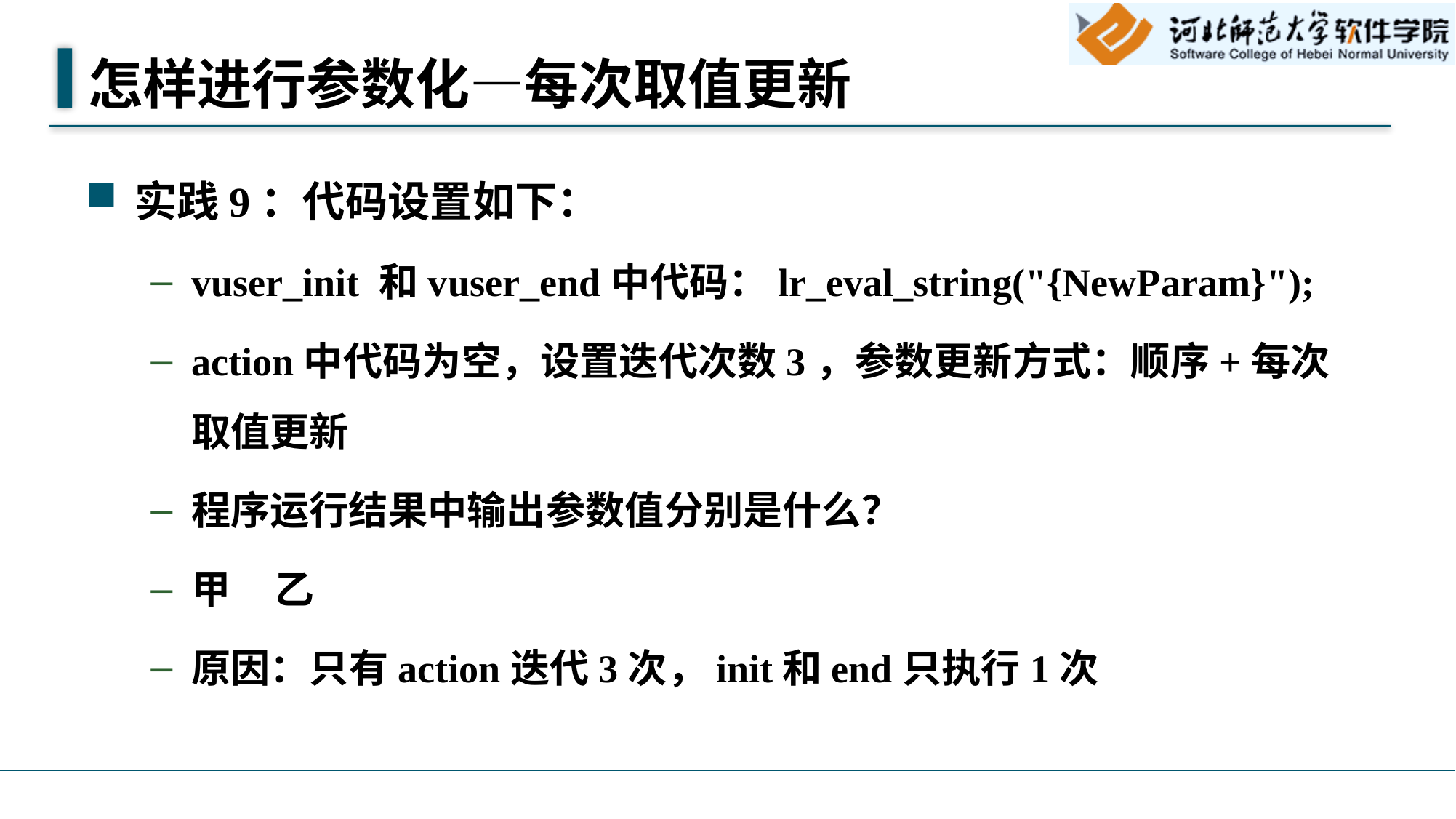

# 怎样进行参数化—每次取值更新
实践9：代码设置如下：
vuser_init 和vuser_end中代码：lr_eval_string("{NewParam}");
action中代码为空，设置迭代次数3，参数更新方式：顺序+每次取值更新
程序运行结果中输出参数值分别是什么？
甲     乙
原因：只有action迭代3次，init和end只执行1次